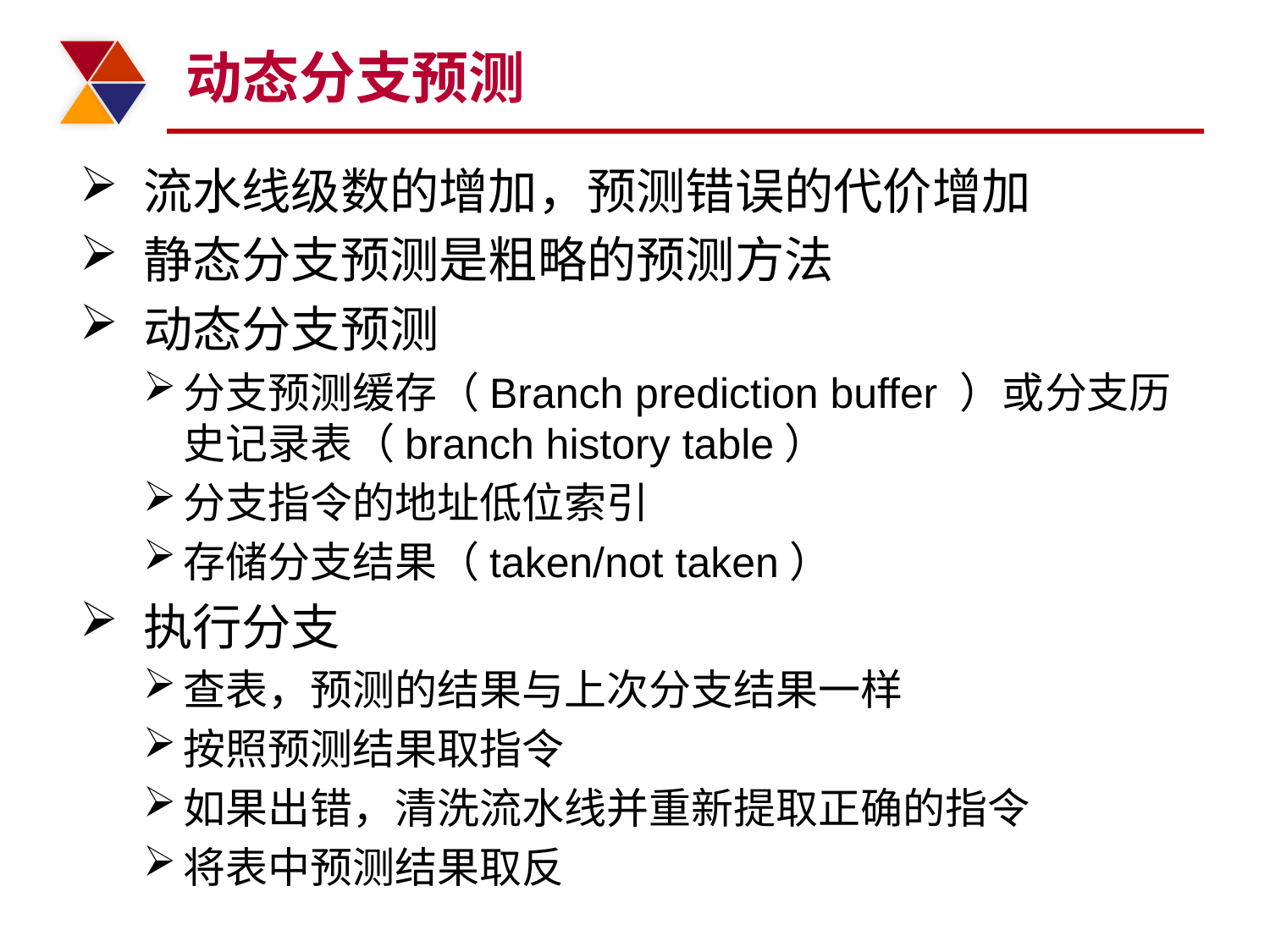

# 动态分支预测
流水线级数的增加，预测错误的代价增加
静态分支预测是粗略的预测方法
动态分支预测
分支预测缓存（Branch prediction buffer ）或分支历史记录表（branch history table）
分支指令的地址低位索引
存储分支结果（taken/not taken）
执行分支
查表，预测的结果与上次分支结果一样
按照预测结果取指令
如果出错，清洗流水线并重新提取正确的指令
将表中预测结果取反